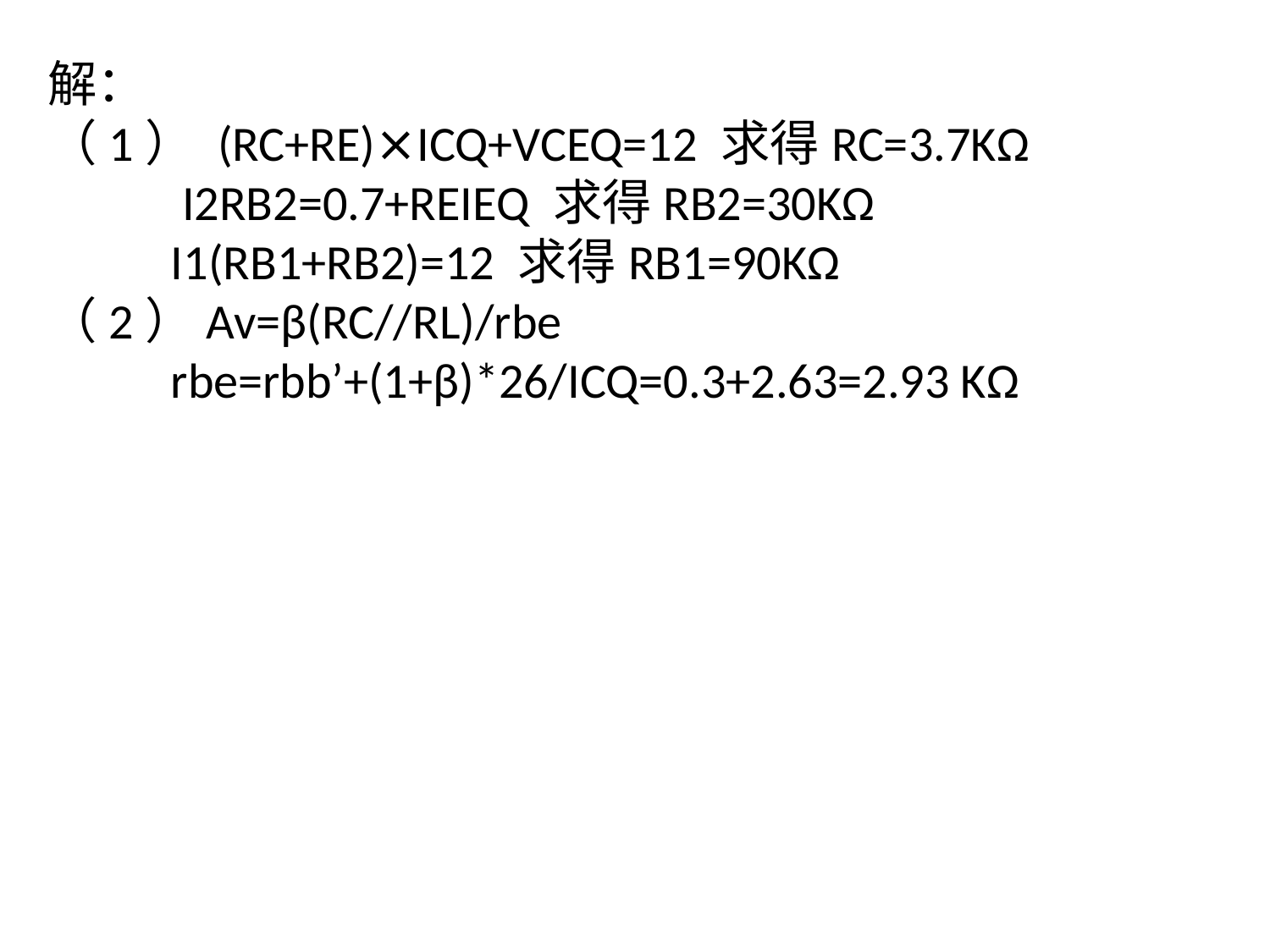

解：
（1） (RC+RE)⨯ICQ+VCEQ=12 求得RC=3.7KΩ
            I2RB2=0.7+REIEQ 求得RB2=30KΩ
           I1(RB1+RB2)=12 求得RB1=90KΩ
（2）Av=β(RC//RL)/rbe
           rbe=rbb’+(1+β)*26/ICQ=0.3+2.63=2.93 KΩ